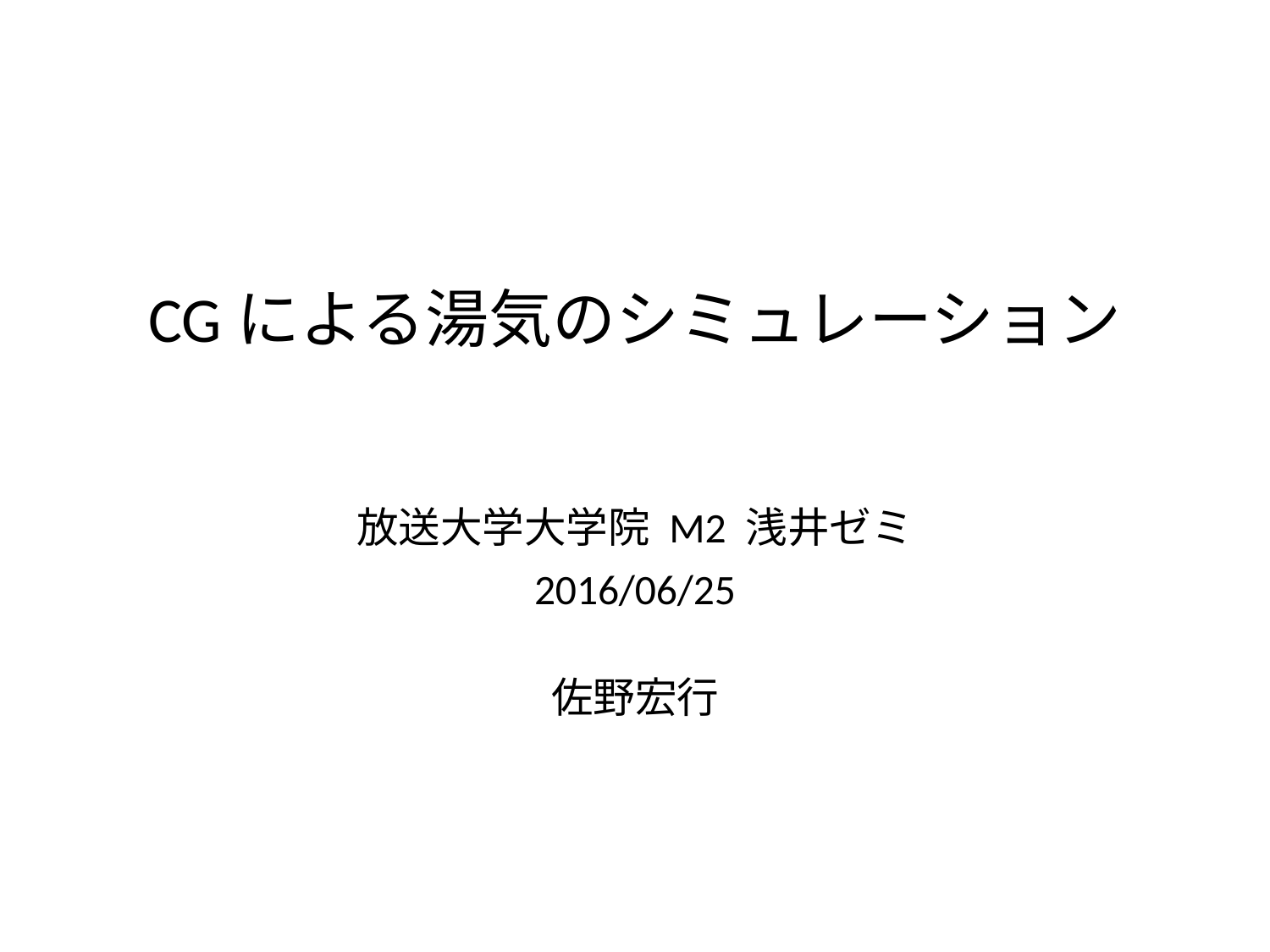

# CGによる湯気のシミュレーション
放送大学大学院 M2 浅井ゼミ
2016/06/25
佐野宏行